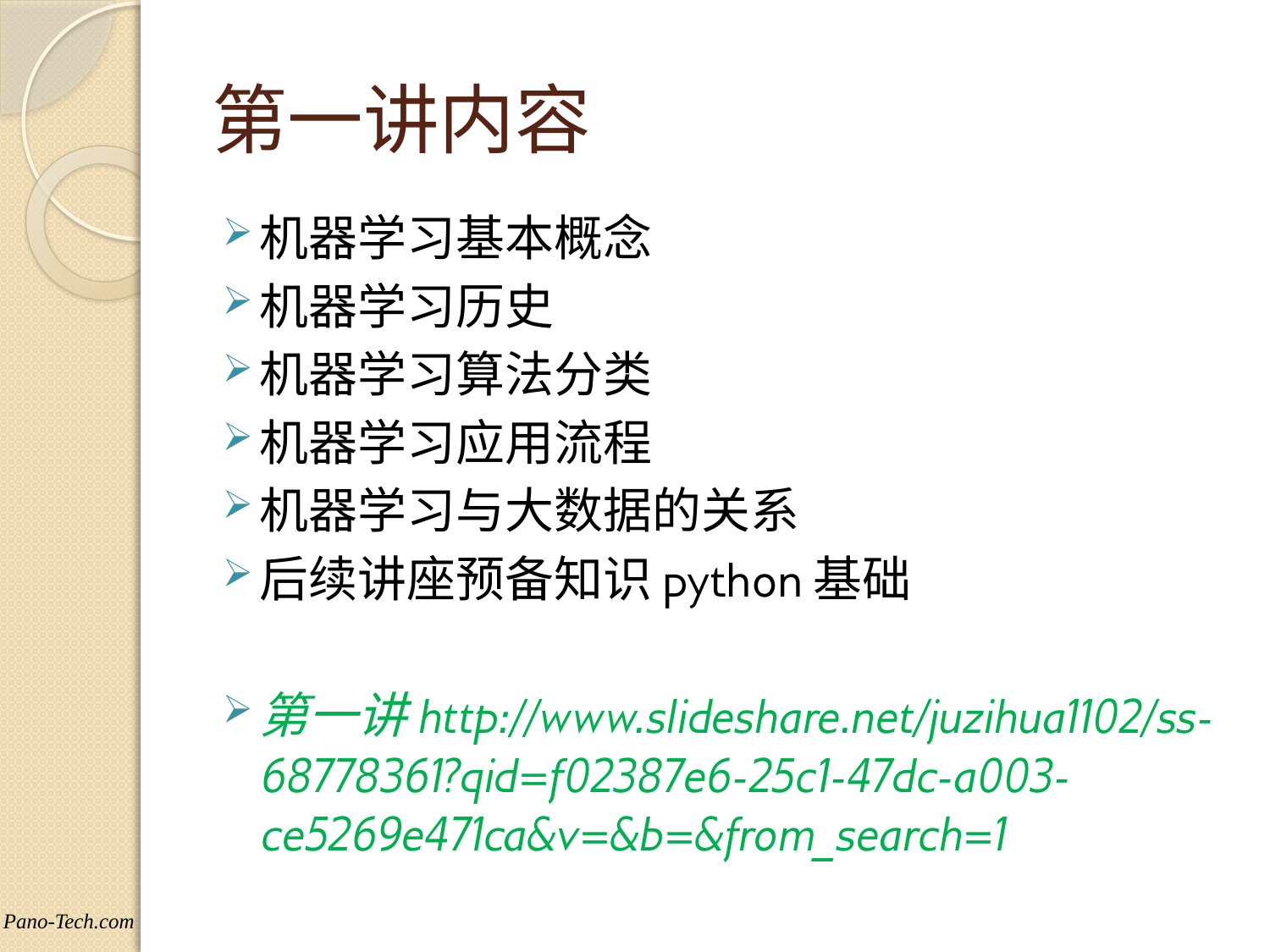

# 第一讲内容
机器学习基本概念
机器学习历史
机器学习算法分类
机器学习应用流程
机器学习与大数据的关系
后续讲座预备知识python基础

第一讲http://www.slideshare.net/juzihua1102/ss-68778361?qid=f02387e6-25c1-47dc-a003-ce5269e471ca&v=&b=&from_search=1

Pano-Tech.com